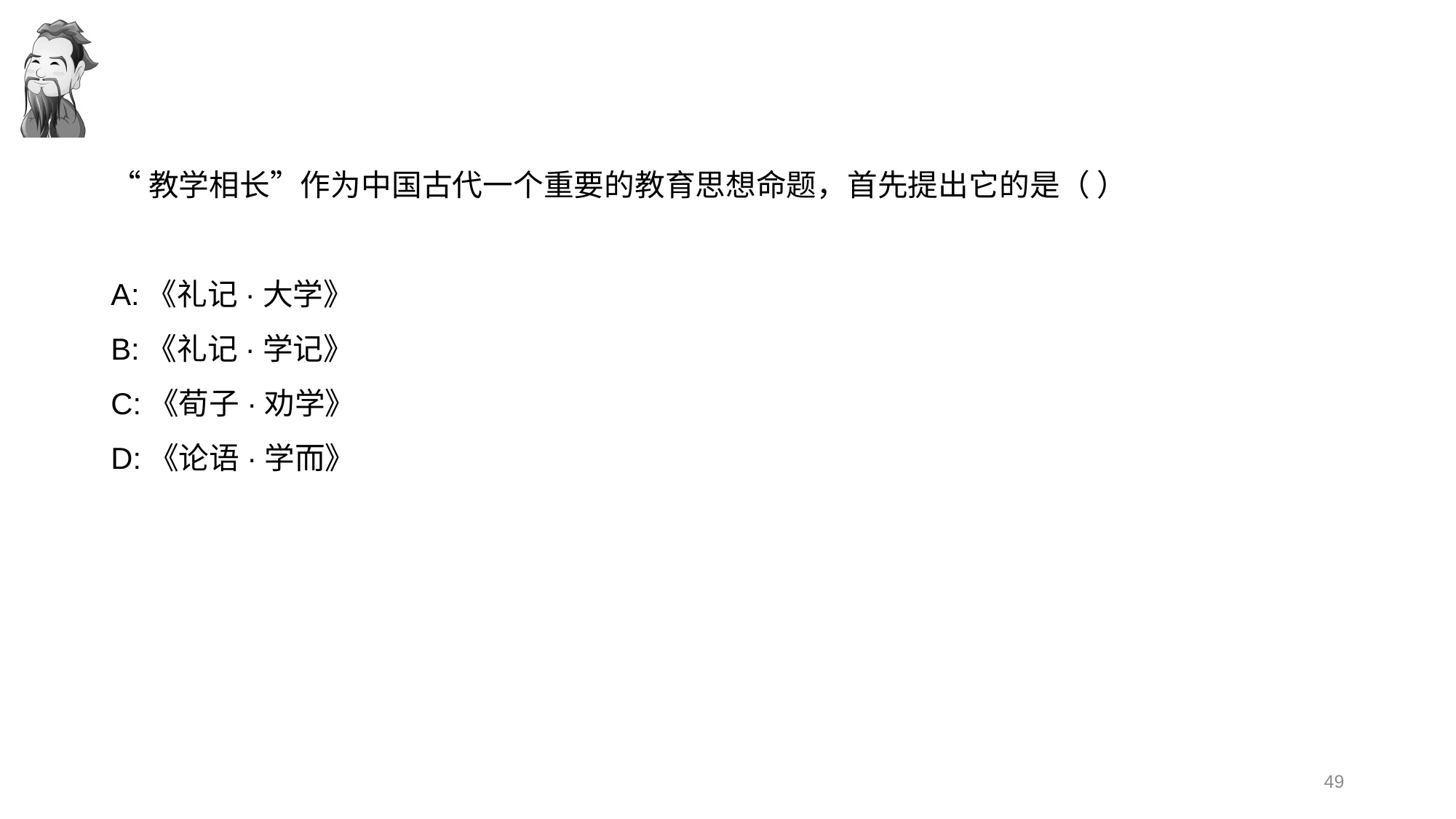

#
“教学相长”作为中国古代一个重要的教育思想命题，首先提出它的是（ ）

A:《礼记·大学》
B:《礼记·学记》
C:《荀子·劝学》
D:《论语·学而》

49